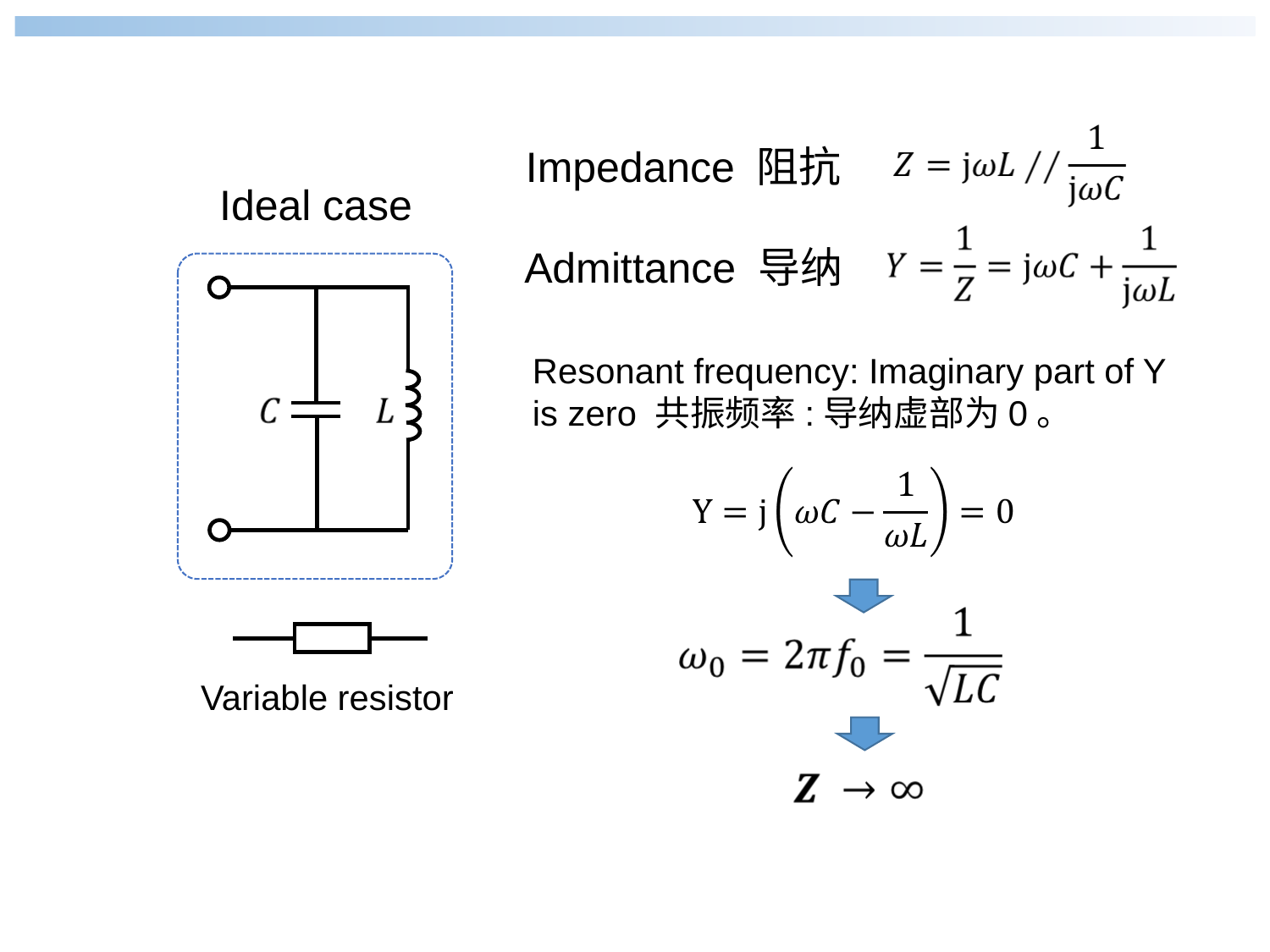

Impedance 阻抗
Ideal case

Admittance 导纳

Resonant frequency: Imaginary part of Y is zero 共振频率:导纳虚部为0。

Variable resistor